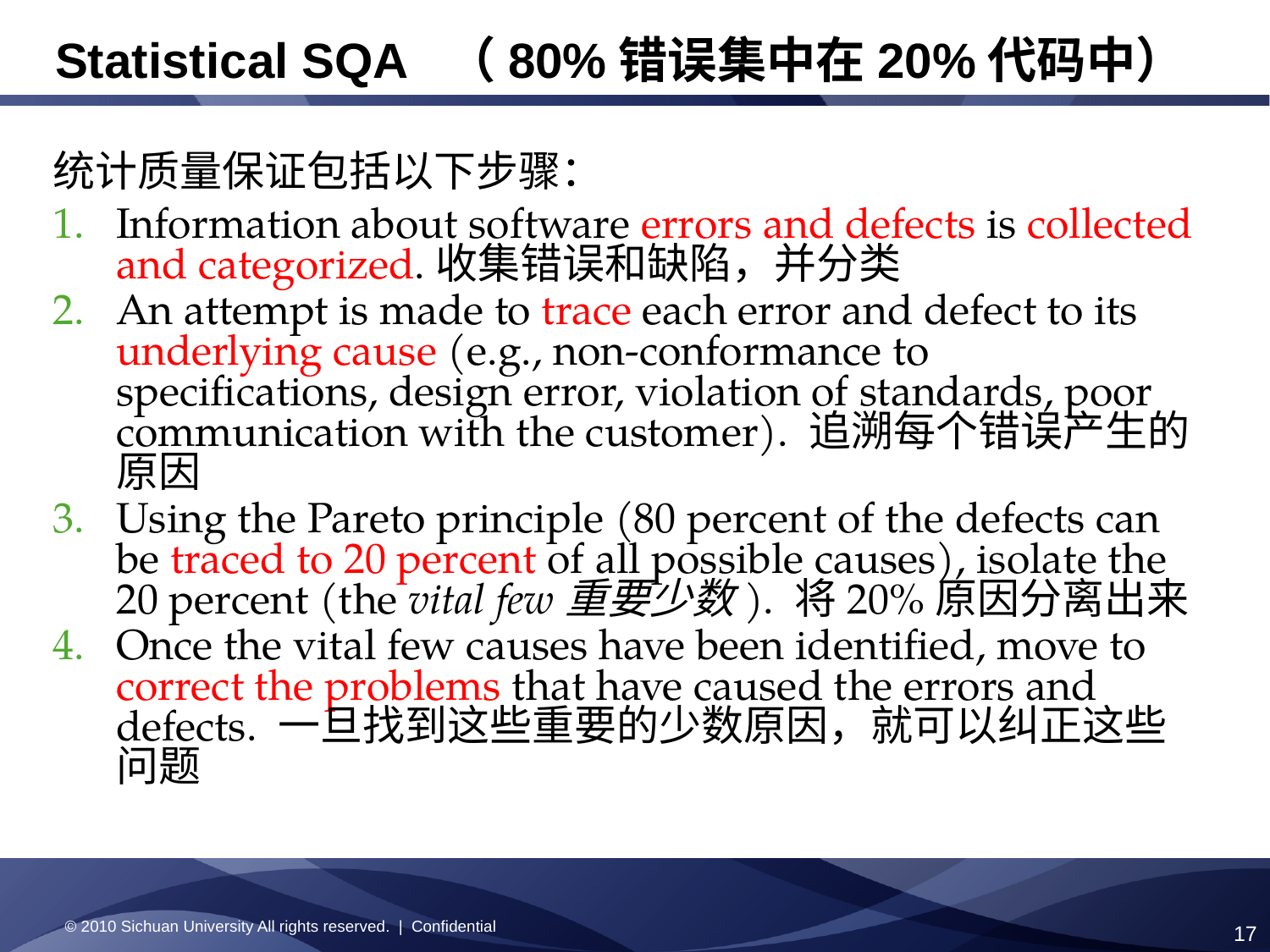

# Statistical SQA  （80%错误集中在20%代码中）
统计质量保证包括以下步骤：
Information about software errors and defects is collected and categorized.收集错误和缺陷，并分类
An attempt is made to trace each error and defect to its underlying cause (e.g., non-conformance to specifications, design error, violation of standards, poor communication with the customer). 追溯每个错误产生的原因
Using the Pareto principle (80 percent of the defects can be traced to 20 percent of all possible causes), isolate the 20 percent (the vital few重要少数). 将20%原因分离出来
Once the vital few causes have been identified, move to correct the problems that have caused the errors and defects. 一旦找到这些重要的少数原因，就可以纠正这些问题
© 2010 Sichuan University All rights reserved.  |  Confidential
17